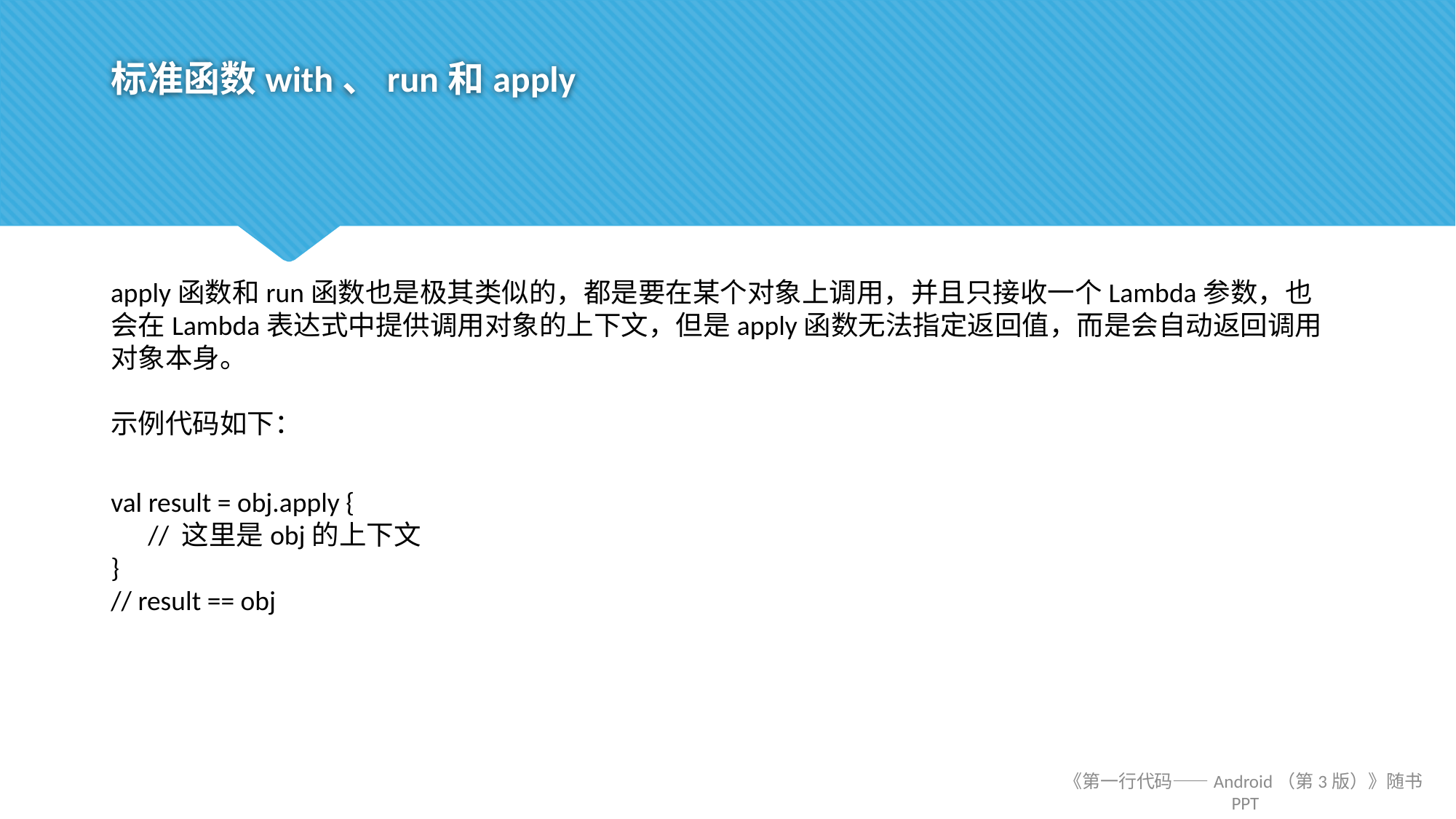

# 标准函数with、run和apply
apply函数和run函数也是极其类似的，都是要在某个对象上调用，并且只接收一个Lambda参数，也会在Lambda表达式中提供调用对象的上下文，但是apply函数无法指定返回值，而是会自动返回调用对象本身。

示例代码如下：

val result = obj.apply {
      // 这里是obj的上下文
}
// result == obj